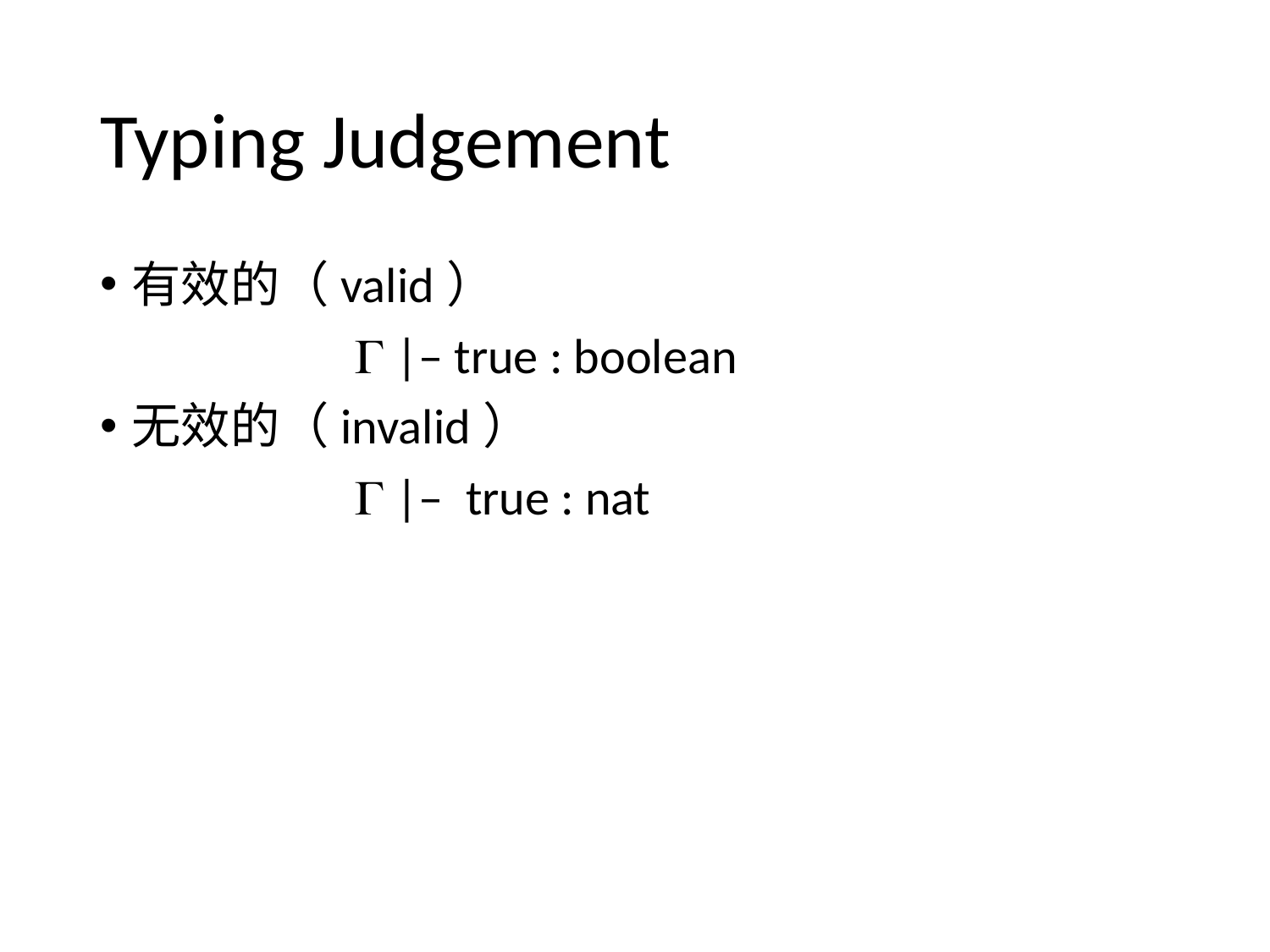

# Typing Judgement
有效的（valid）
		Γ |– true : boolean
无效的（invalid）
		Γ |–  true : nat